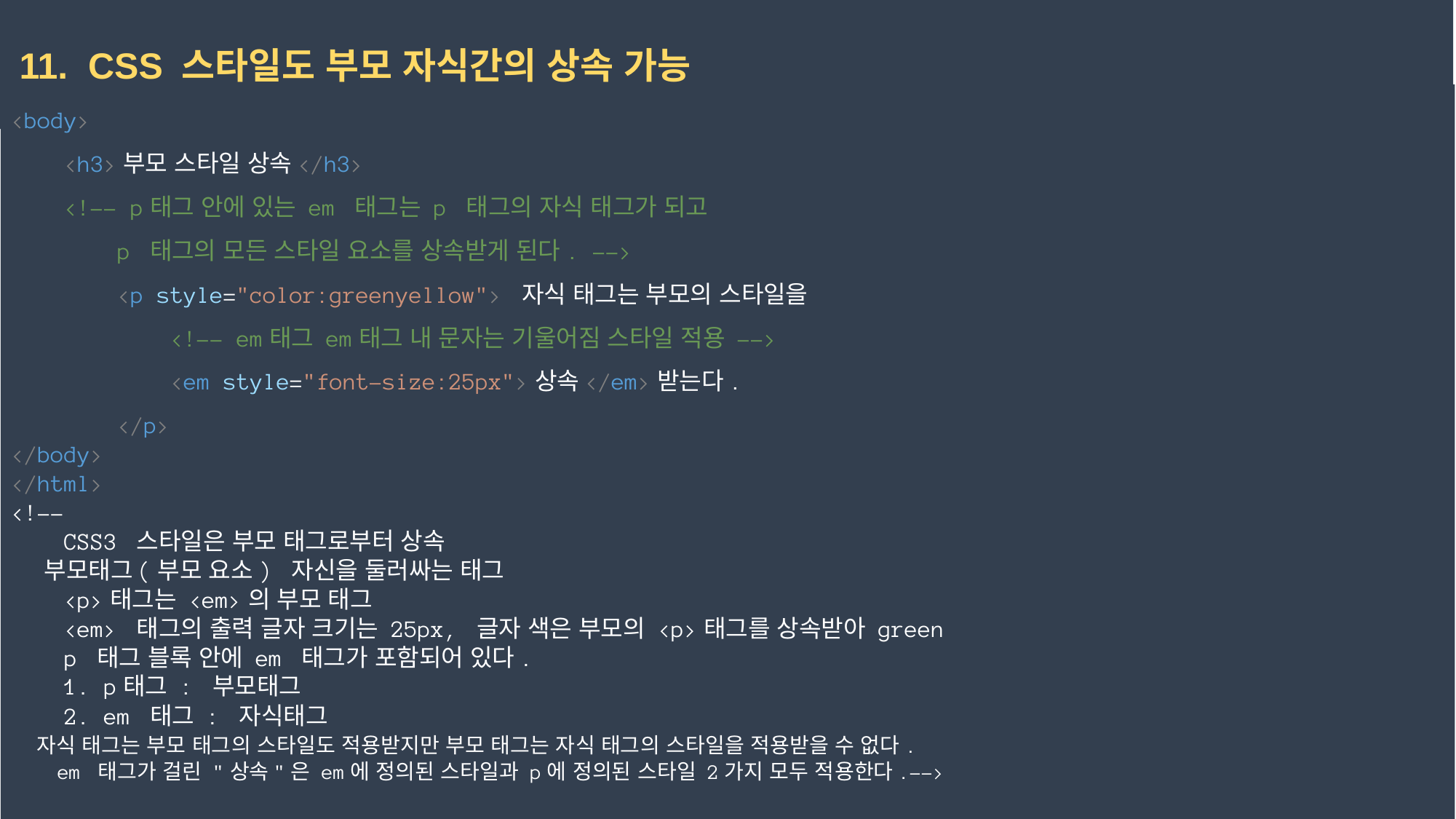

11.  CSS 스타일도 부모 자식간의 상속 가능
<body>
    <h3>부모 스타일 상속</h3>
    <!-- p태그 안에 있는 em 태그는 p 태그의 자식 태그가 되고
        p 태그의 모든 스타일 요소를 상속받게 된다. -->
        <p style="color:greenyellow"> 자식 태그는 부모의 스타일을
            <!-- em태그 em태그 내 문자는 기울어짐 스타일 적용 -->
            <em style="font-size:25px">상속</em>받는다.
        </p>
</body>
</html>
<!--
    CSS3 스타일은 부모 태그로부터 상속
    부모태그(부모 요소) 자신을 둘러싸는 태그
    <p>태그는 <em>의 부모 태그
    <em> 태그의 출력 글자 크기는 25px, 글자 색은 부모의 <p>태그를 상속받아 green
    p 태그 블록 안에 em 태그가 포함되어 있다.
    1. p태그 : 부모태그
    2. em 태그 : 자식태그
    자식 태그는 부모 태그의 스타일도 적용받지만 부모 태그는 자식 태그의 스타일을 적용받을 수 없다.
    em 태그가 걸린 "상속"은 em에 정의된 스타일과 p에 정의된 스타일 2가지 모두 적용한다.-->

2023-02-13
권민지